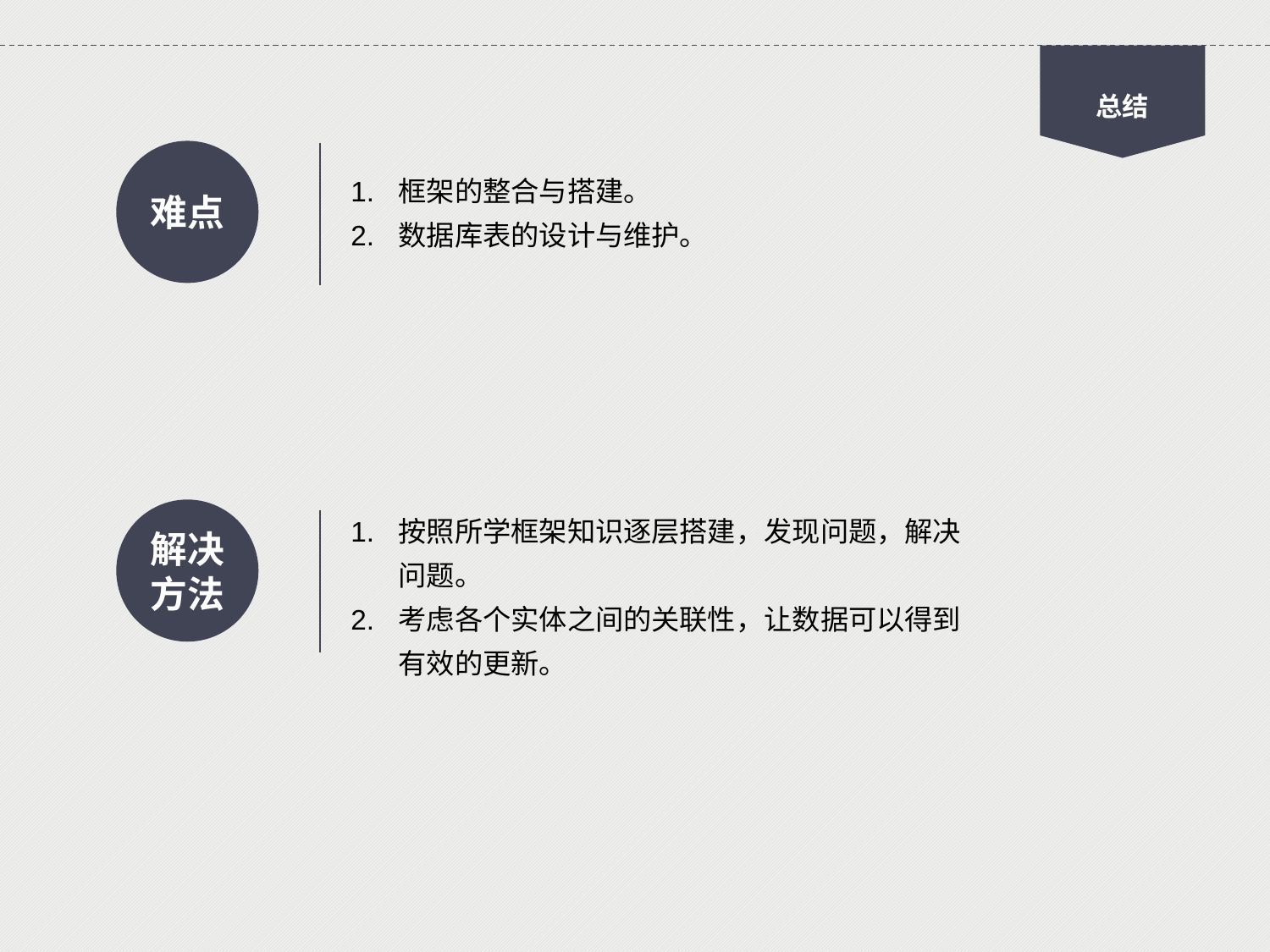

总结
难点
框架的整合与搭建。
数据库表的设计与维护。
按照所学框架知识逐层搭建，发现问题，解决问题。
考虑各个实体之间的关联性，让数据可以得到有效的更新。
解决方法